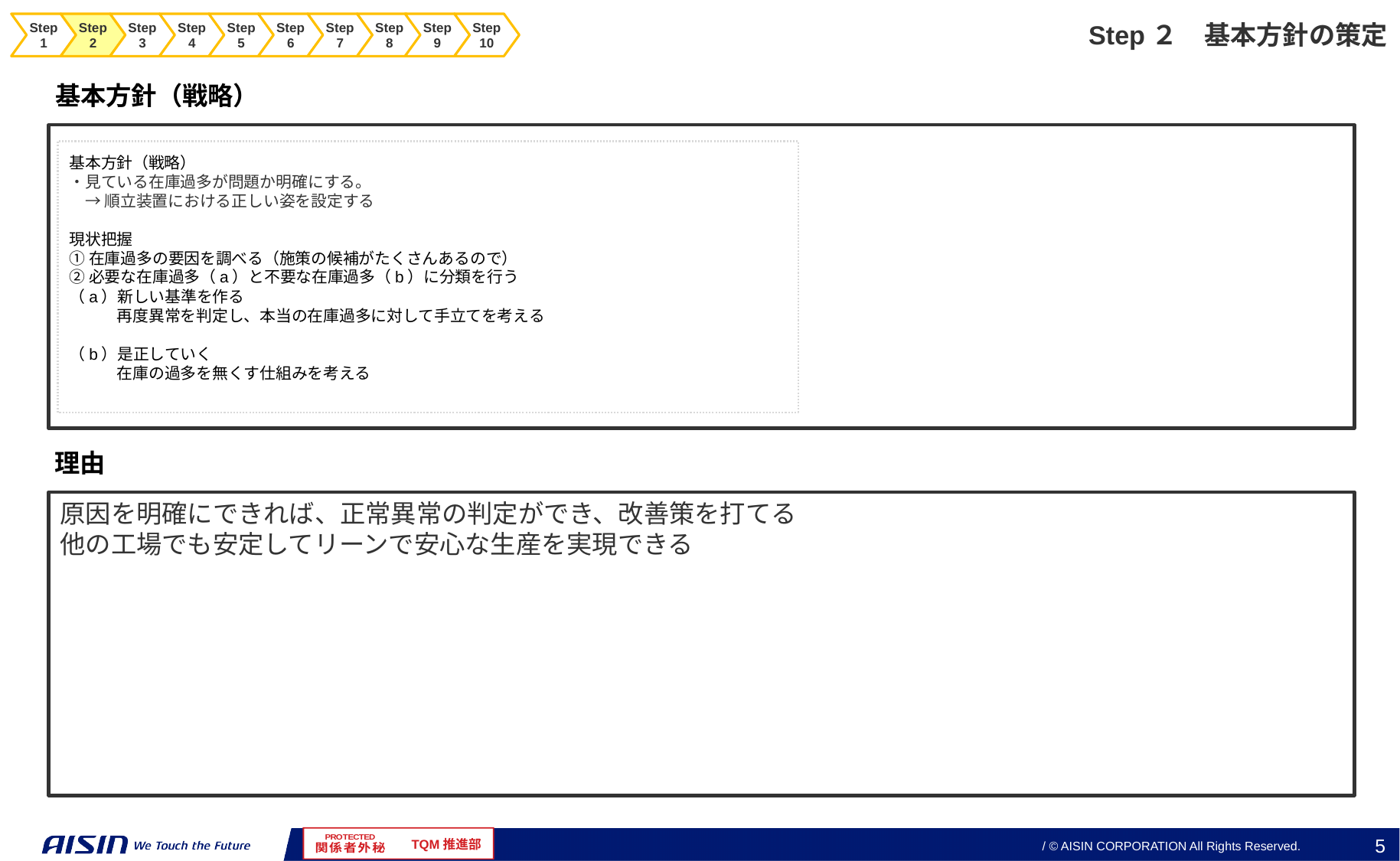

Step２　基本方針の策定
Step1
Step2
Step3
Step4
Step5
Step6
Step7
Step8
Step9
Step10
基本方針（戦略）

基本方針（戦略）
・見ている在庫過多が問題か明確にする。
　→ 順立装置における正しい姿を設定する

現状把握
①在庫過多の要因を調べる（施策の候補がたくさんあるので）
②必要な在庫過多（a）と不要な在庫過多（b）に分類を行う
（a）新しい基準を作る
　　　再度異常を判定し、本当の在庫過多に対して手立てを考える

（b）是正していく
　　　在庫の過多を無くす仕組みを考える

理由
原因を明確にできれば、正常異常の判定ができ、改善策を打てる
他の工場でも安定してリーンで安心な生産を実現できる